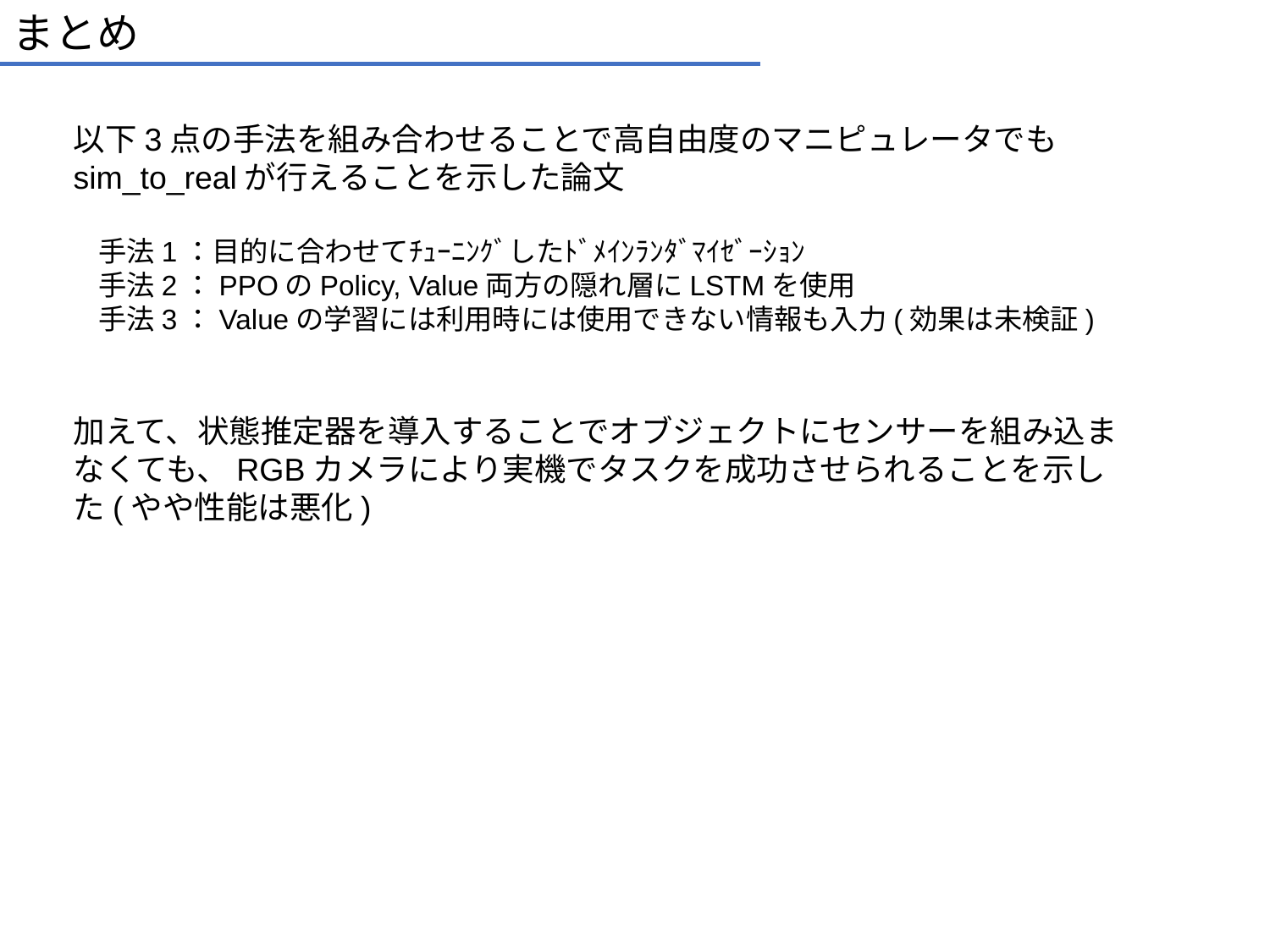

まとめ
以下3点の手法を組み合わせることで高自由度のマニピュレータでもsim_to_realが行えることを示した論文

手法1：目的に合わせてﾁｭｰﾆﾝｸﾞしたﾄﾞﾒｲﾝﾗﾝﾀﾞﾏｲｾﾞｰｼｮﾝ
手法2：PPOのPolicy, Value両方の隠れ層にLSTMを使用
手法3：Valueの学習には利用時には使用できない情報も入力(効果は未検証)

加えて、状態推定器を導入することでオブジェクトにセンサーを組み込まなくても、RGBカメラにより実機でタスクを成功させられることを示した(やや性能は悪化)